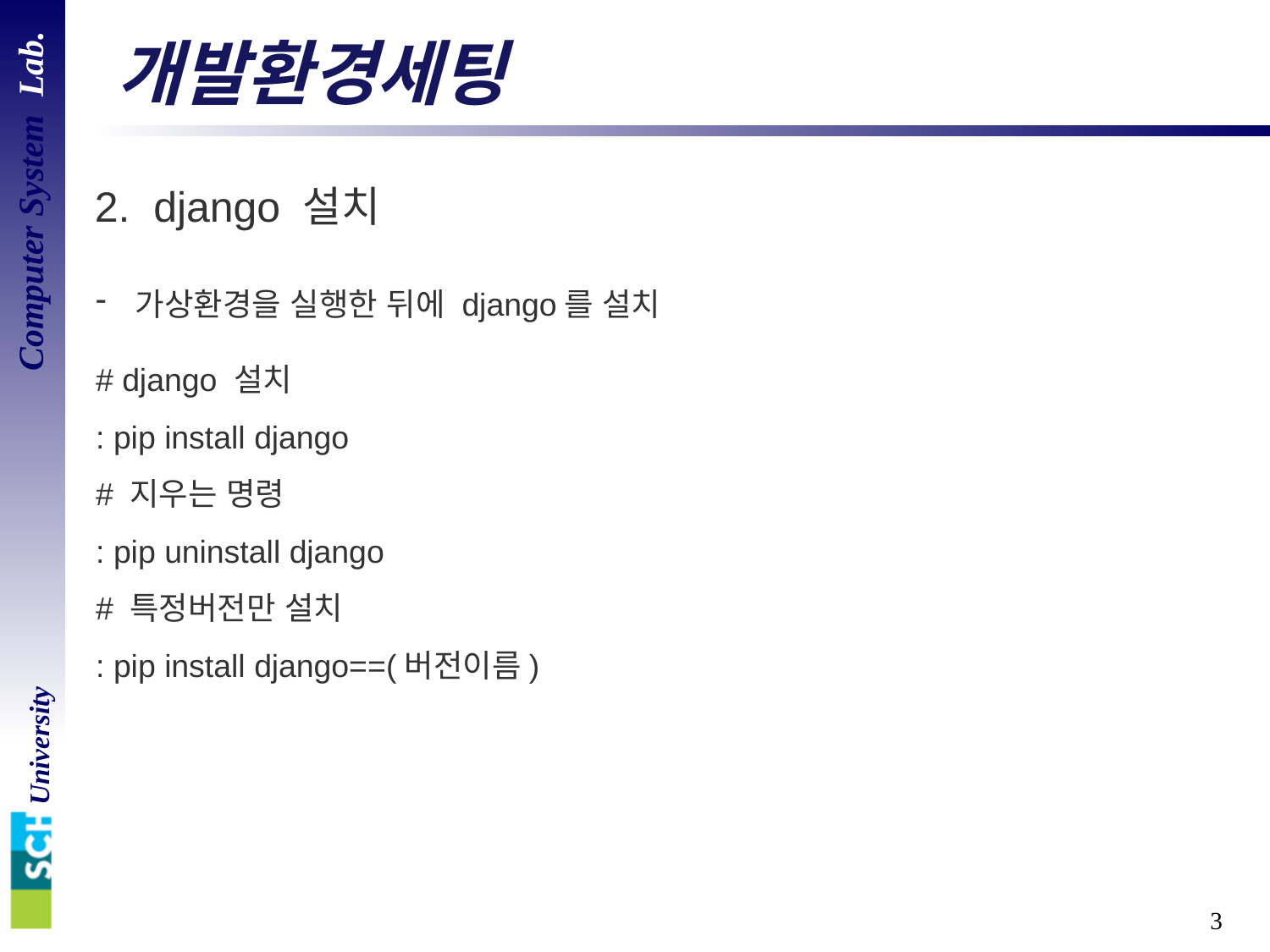

# 개발환경세팅
2.  django 설치
가상환경을 실행한 뒤에 django를 설치
# django 설치
: pip install django
# 지우는 명령
: pip uninstall django
# 특정버전만 설치
: pip install django==(버전이름)